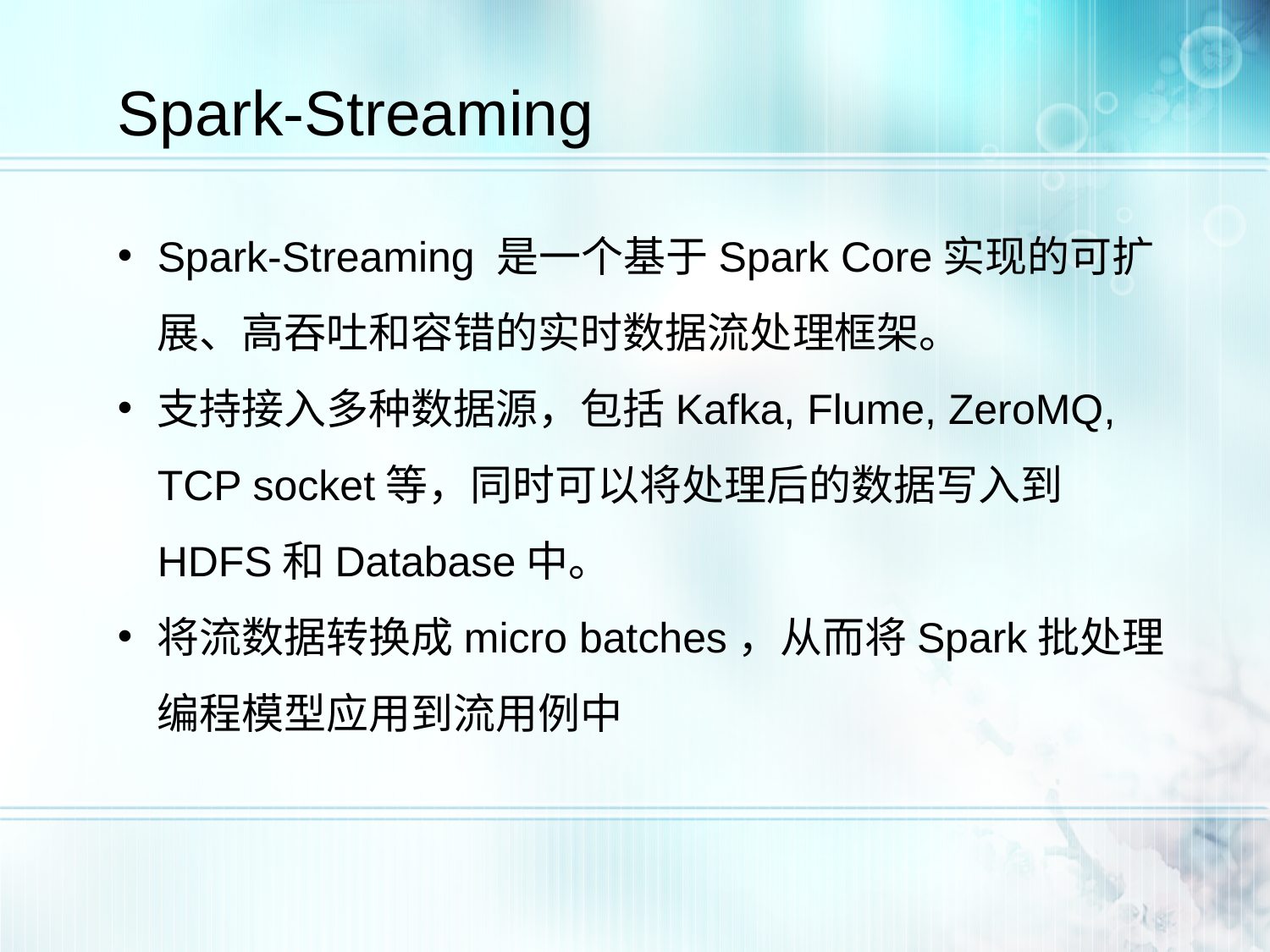

Spark-Streaming
Spark-Streaming 是一个基于Spark Core实现的可扩展、高吞吐和容错的实时数据流处理框架。
支持接入多种数据源，包括Kafka, Flume, ZeroMQ, TCP socket等，同时可以将处理后的数据写入到HDFS和Database中。
将流数据转换成micro batches，从而将Spark批处理编程模型应用到流用例中